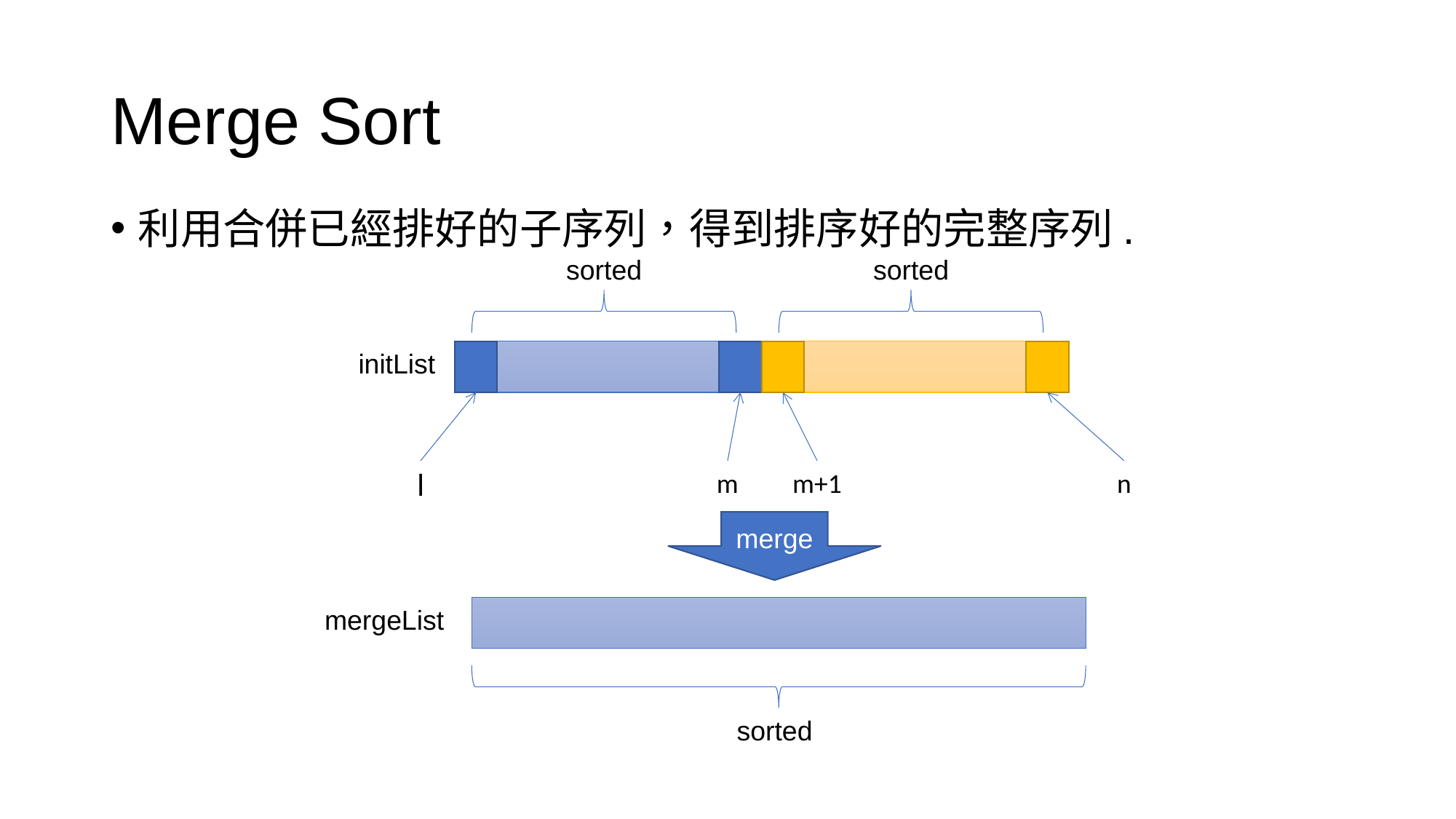

# Merge Sort

利用合併已經排好的子序列，得到排序好的完整序列.

sorted
sorted

initList

l
m
m+1
n
merge
mergeList

sorted